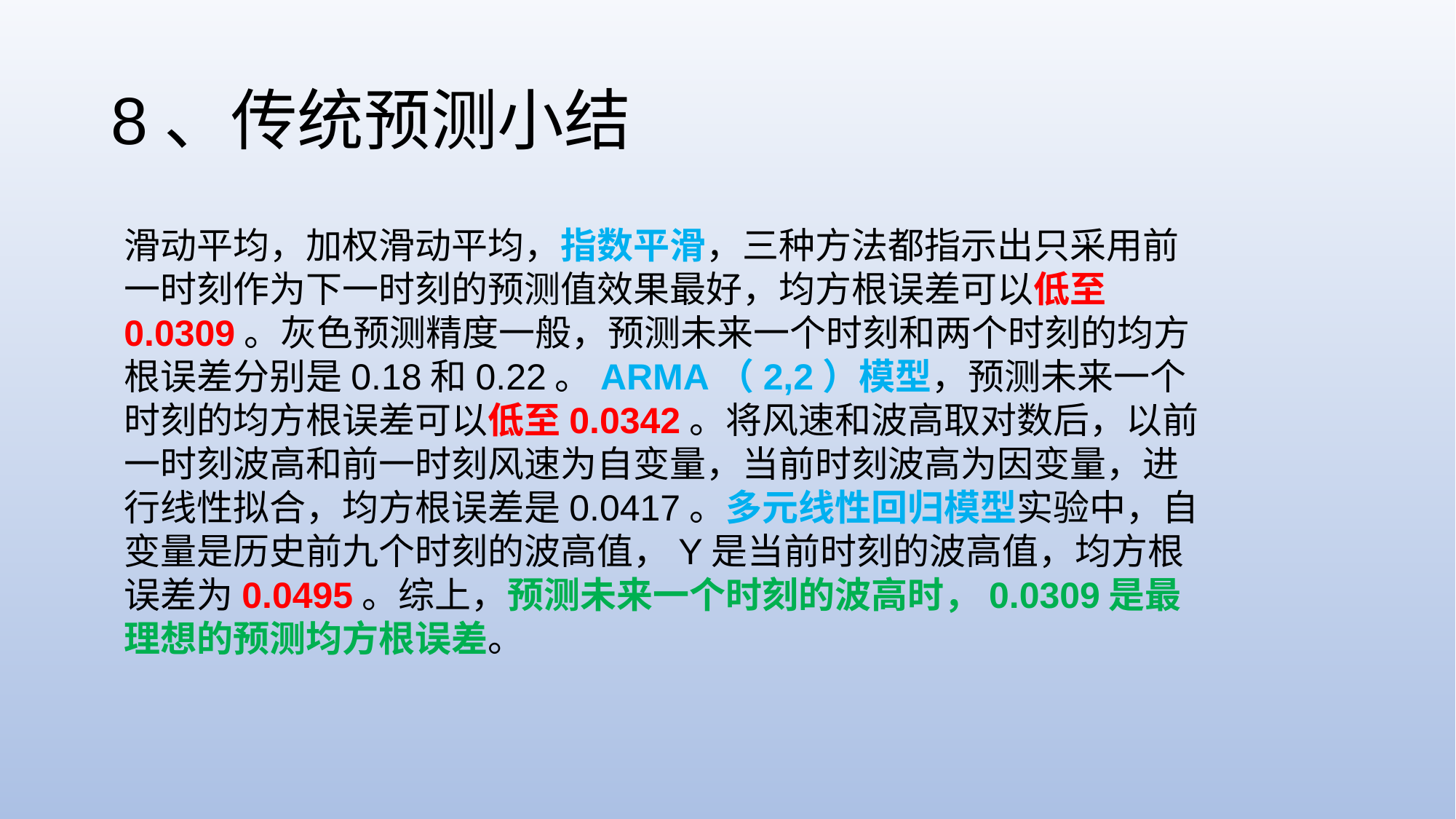

# 8、传统预测小结
滑动平均，加权滑动平均，指数平滑，三种方法都指示出只采用前一时刻作为下一时刻的预测值效果最好，均方根误差可以低至0.0309。灰色预测精度一般，预测未来一个时刻和两个时刻的均方根误差分别是0.18和0.22。ARMA（2,2）模型，预测未来一个时刻的均方根误差可以低至0.0342。将风速和波高取对数后，以前一时刻波高和前一时刻风速为自变量，当前时刻波高为因变量，进行线性拟合，均方根误差是0.0417。多元线性回归模型实验中，自变量是历史前九个时刻的波高值，Y是当前时刻的波高值，均方根误差为0.0495。综上，预测未来一个时刻的波高时，0.0309是最理想的预测均方根误差。